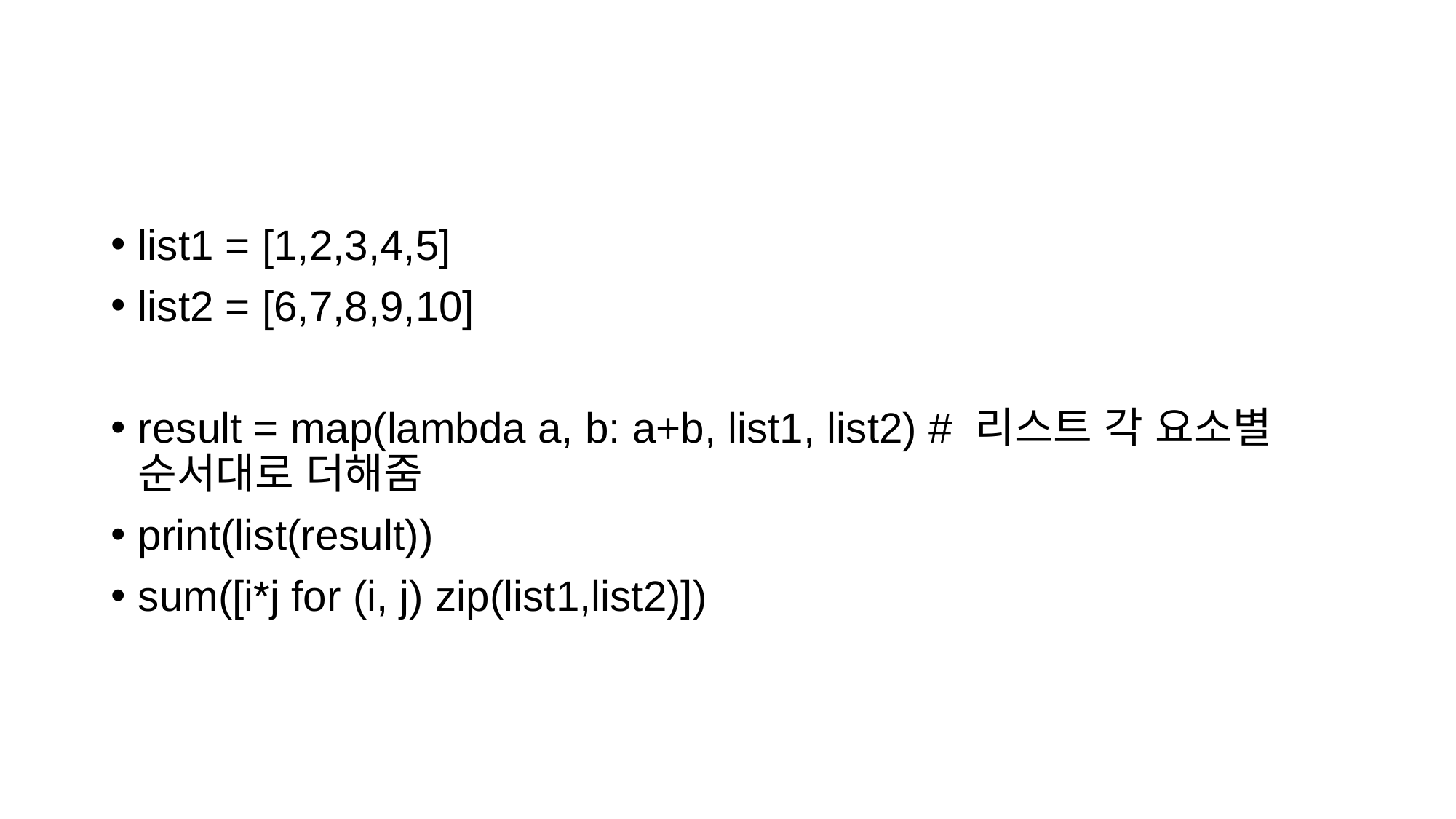

#
list1 = [1,2,3,4,5]
list2 = [6,7,8,9,10]

result = map(lambda a, b: a+b, list1, list2) # 리스트 각 요소별 순서대로 더해줌
print(list(result))
sum([i*j for (i, j) zip(list1,list2)])